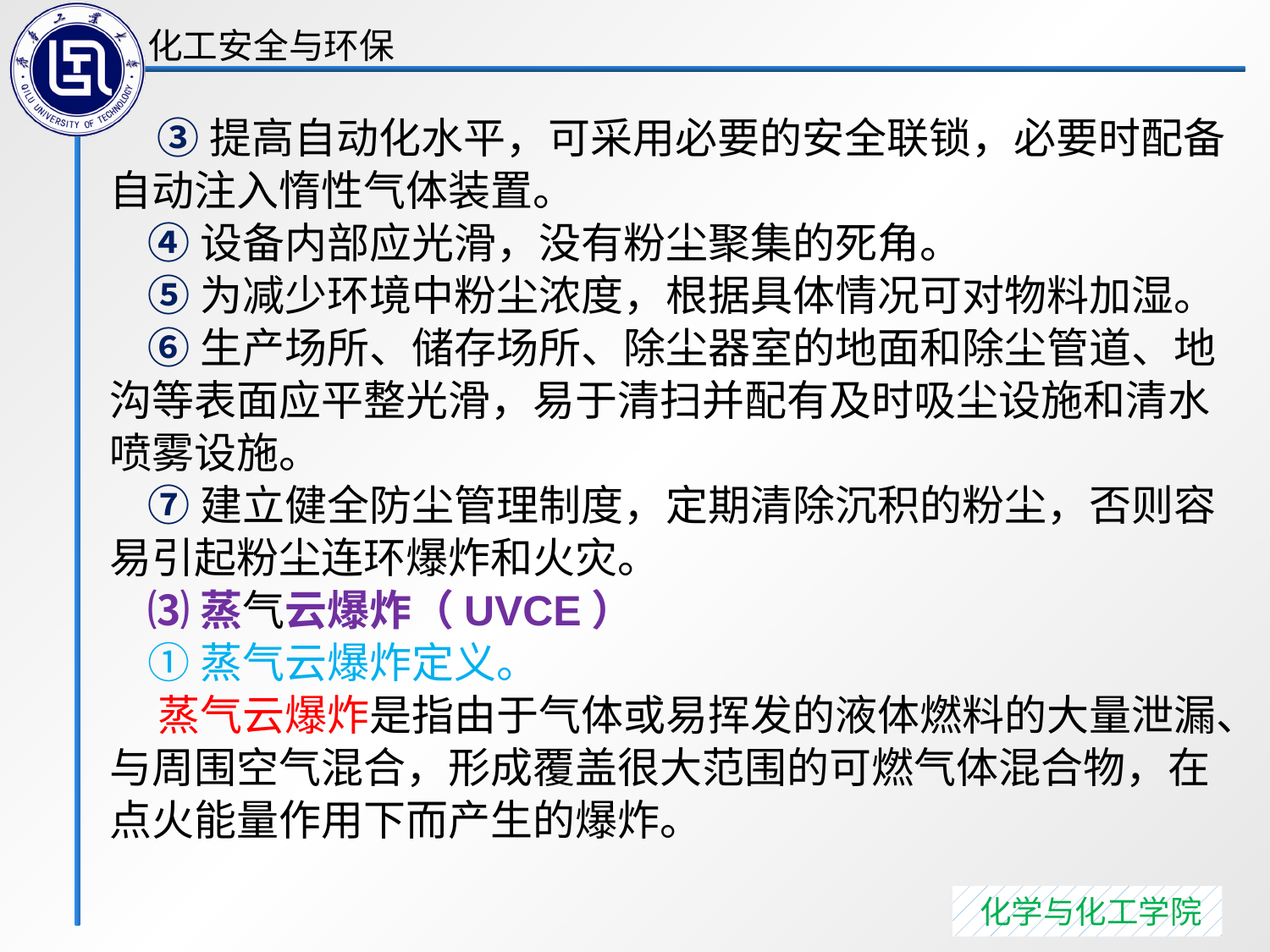

③提高自动化水平，可采用必要的安全联锁，必要时配备自动注入惰性气体装置。
    ④设备内部应光滑，没有粉尘聚集的死角。
    ⑤为减少环境中粉尘浓度，根据具体情况可对物料加湿。
    ⑥生产场所、储存场所、除尘器室的地面和除尘管道、地沟等表面应平整光滑，易于清扫并配有及时吸尘设施和清水喷雾设施。
    ⑦建立健全防尘管理制度，定期清除沉积的粉尘，否则容易引起粉尘连环爆炸和火灾。
    ⑶蒸气云爆炸（UVCE）
    ①蒸气云爆炸定义。
    蒸气云爆炸是指由于气体或易挥发的液体燃料的大量泄漏、与周围空气混合，形成覆盖很大范围的可燃气体混合物，在点火能量作用下而产生的爆炸。